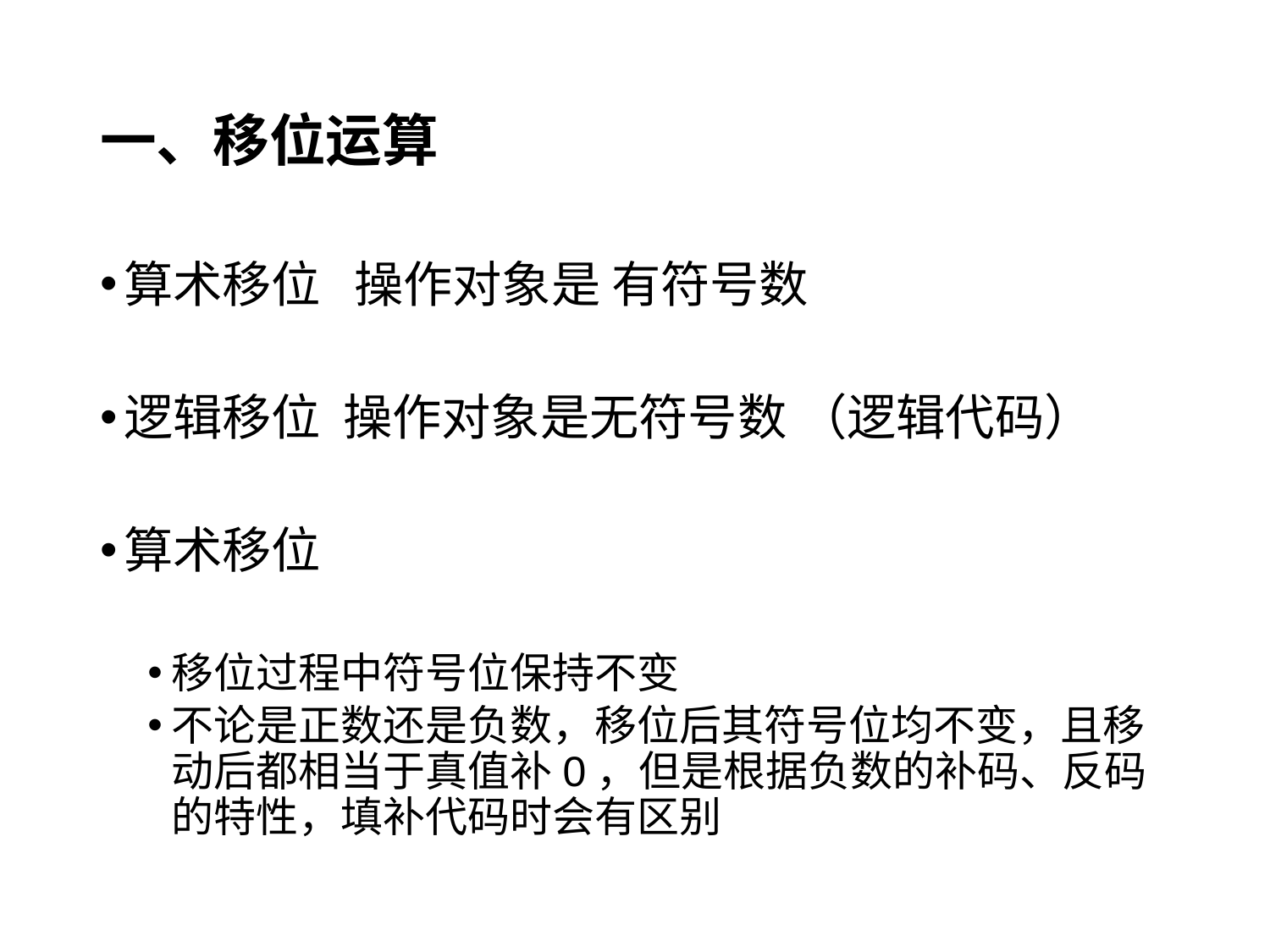

# 一、移位运算
算术移位   操作对象是 有符号数

逻辑移位  操作对象是无符号数 （逻辑代码）

算术移位

移位过程中符号位保持不变
不论是正数还是负数，移位后其符号位均不变，且移动后都相当于真值补0，但是根据负数的补码、反码的特性，填补代码时会有区别